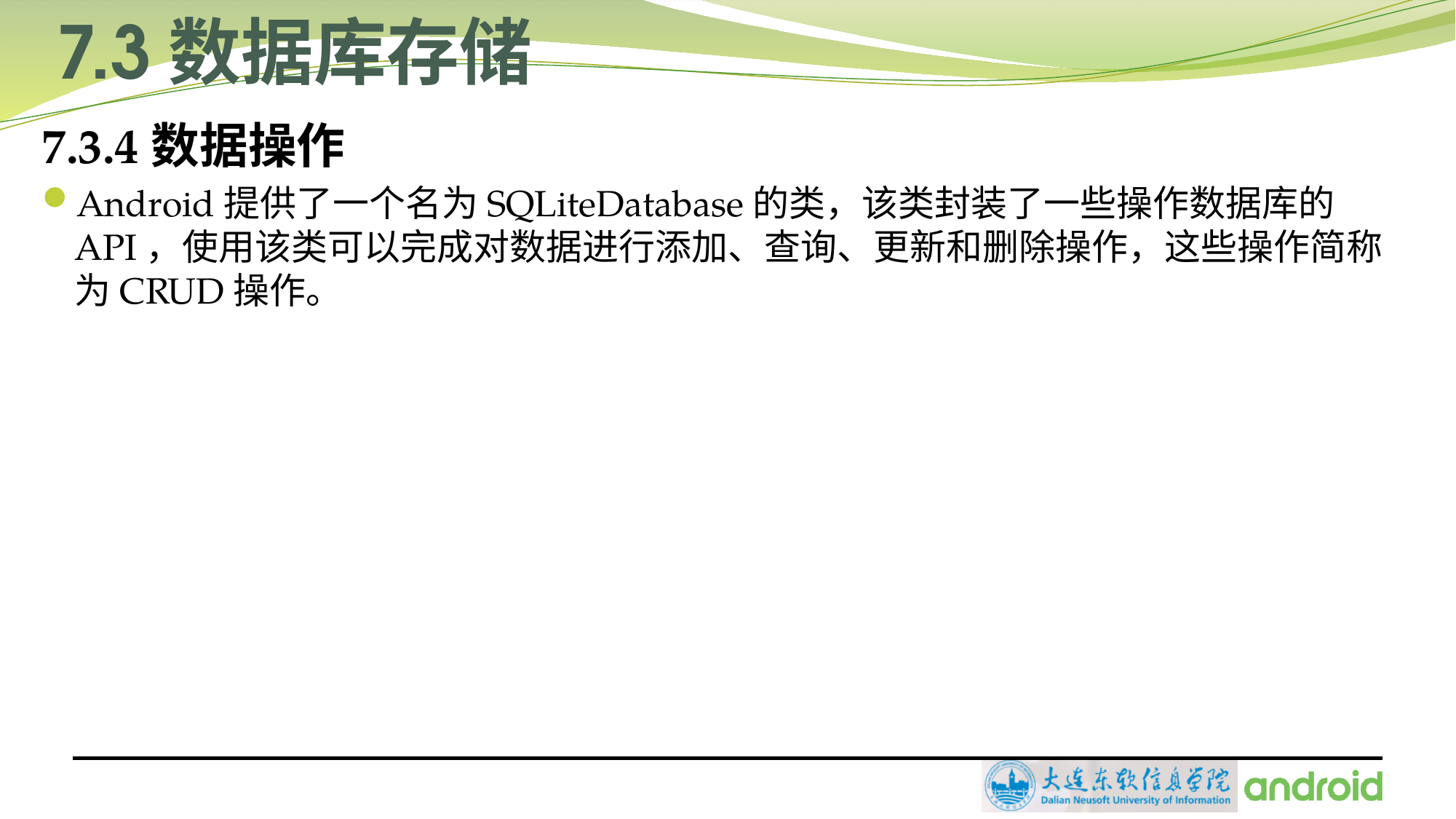

# 7.3数据库存储
7.3.4数据操作
Android提供了一个名为SQLiteDatabase的类，该类封装了一些操作数据库的API，使用该类可以完成对数据进行添加、查询、更新和删除操作，这些操作简称为CRUD操作。